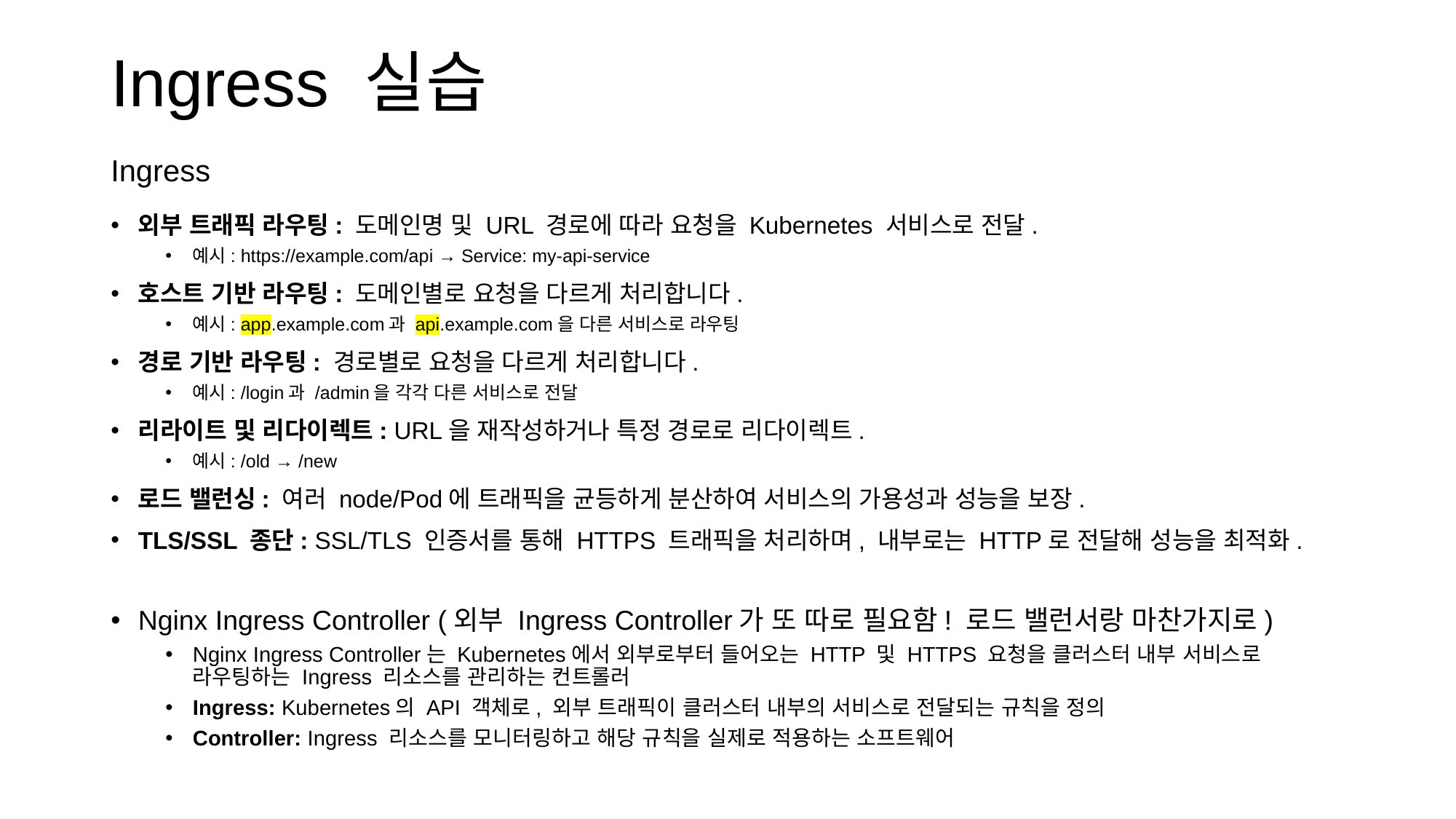

Ingress 실습
Ingress
외부 트래픽 라우팅: 도메인명 및 URL 경로에 따라 요청을 Kubernetes 서비스로 전달.
예시: https://example.com/api → Service: my-api-service
호스트 기반 라우팅: 도메인별로 요청을 다르게 처리합니다.
예시: app.example.com과 api.example.com을 다른 서비스로 라우팅
경로 기반 라우팅: 경로별로 요청을 다르게 처리합니다.
예시: /login과 /admin을 각각 다른 서비스로 전달
리라이트 및 리다이렉트: URL을 재작성하거나 특정 경로로 리다이렉트.
예시: /old → /new
로드 밸런싱: 여러 node/Pod에 트래픽을 균등하게 분산하여 서비스의 가용성과 성능을 보장.
TLS/SSL 종단: SSL/TLS 인증서를 통해 HTTPS 트래픽을 처리하며, 내부로는 HTTP로 전달해 성능을 최적화.
Nginx Ingress Controller (외부 Ingress Controller가 또 따로 필요함! 로드 밸런서랑 마찬가지로)
Nginx Ingress Controller는 Kubernetes에서 외부로부터 들어오는 HTTP 및 HTTPS 요청을 클러스터 내부 서비스로 라우팅하는 Ingress 리소스를 관리하는 컨트롤러
Ingress: Kubernetes의 API 객체로, 외부 트래픽이 클러스터 내부의 서비스로 전달되는 규칙을 정의
Controller: Ingress 리소스를 모니터링하고 해당 규칙을 실제로 적용하는 소프트웨어